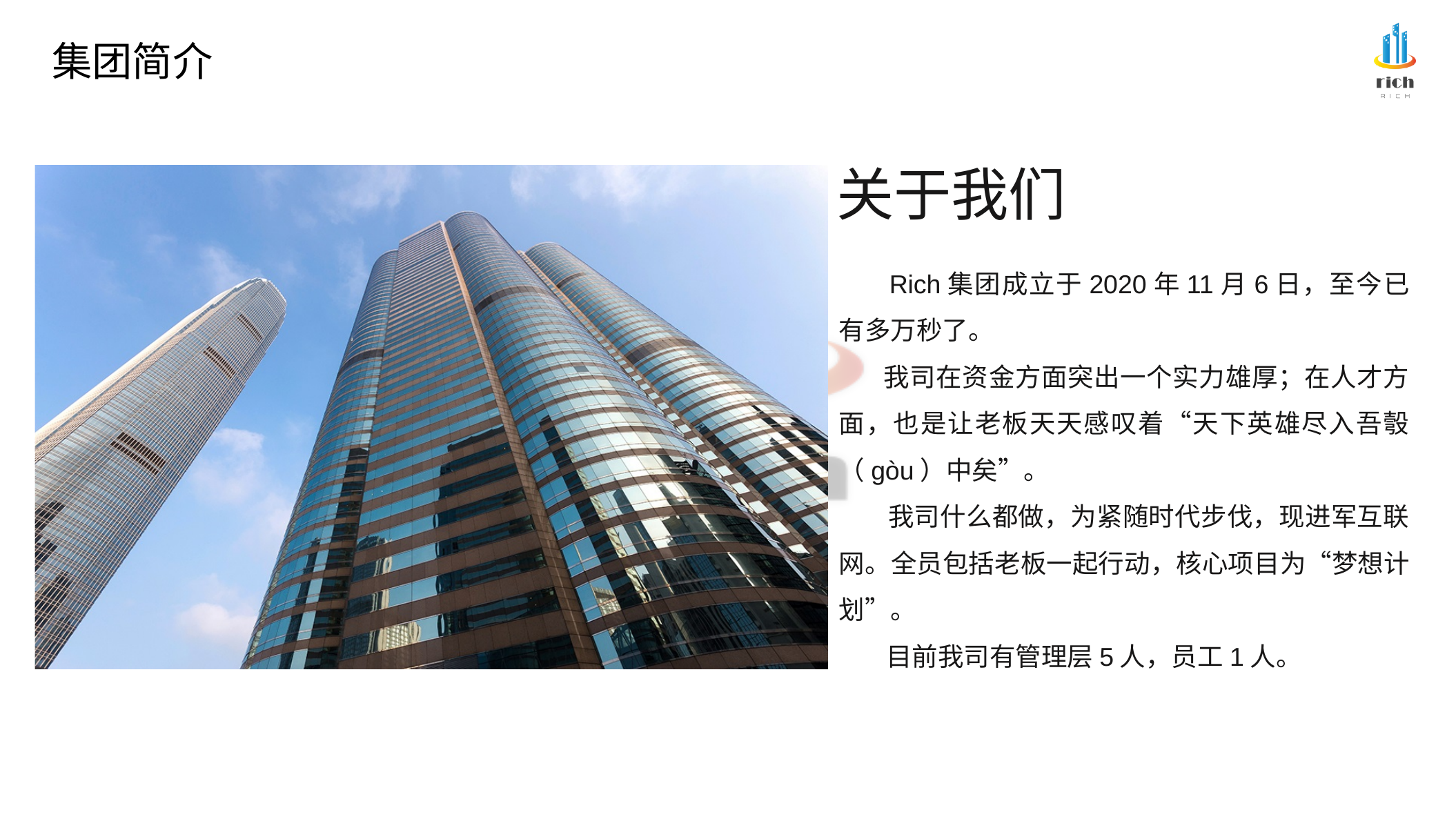

集团简介
关于我们

      Rich集团成立于2020年11月6日，至今已有多万秒了。
      我司在资金方面突出一个实力雄厚；在人才方面，也是让老板天天感叹着“天下英雄尽入吾彀（gòu）中矣”。
       我司什么都做，为紧随时代步伐，现进军互联网。全员包括老板一起行动，核心项目为“梦想计划”。
       目前我司有管理层5人，员工1人。

20%
80%